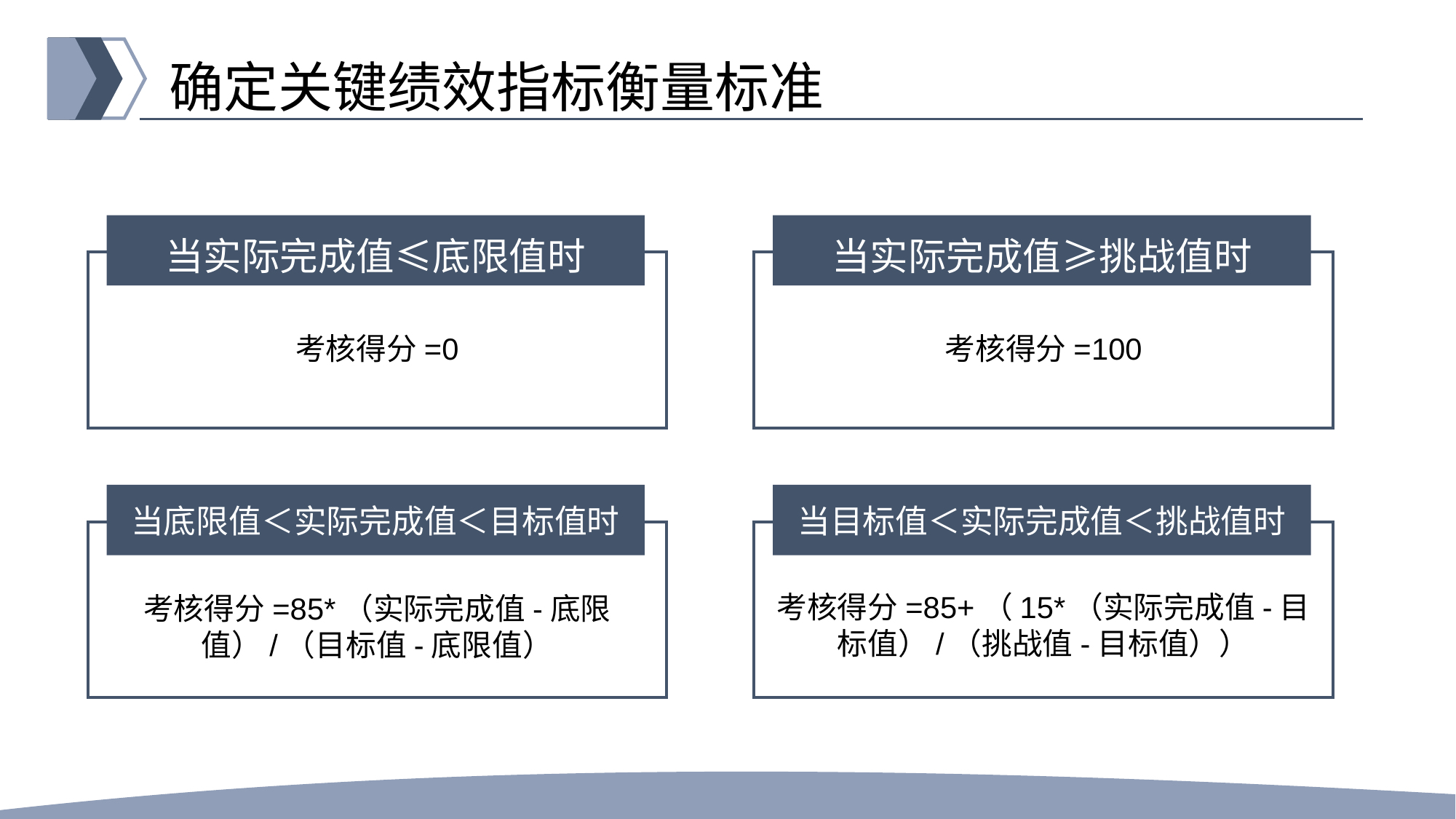

# 确定关键绩效指标衡量标准

当实际完成值≤底限值时

考核得分=0

当实际完成值≥挑战值时

考核得分=100

当底限值＜实际完成值＜目标值时

考核得分=85*（实际完成值-底限值）/（目标值-底限值）

当目标值＜实际完成值＜挑战值时

考核得分=85+（15*（实际完成值-目标值）/（挑战值-目标值））